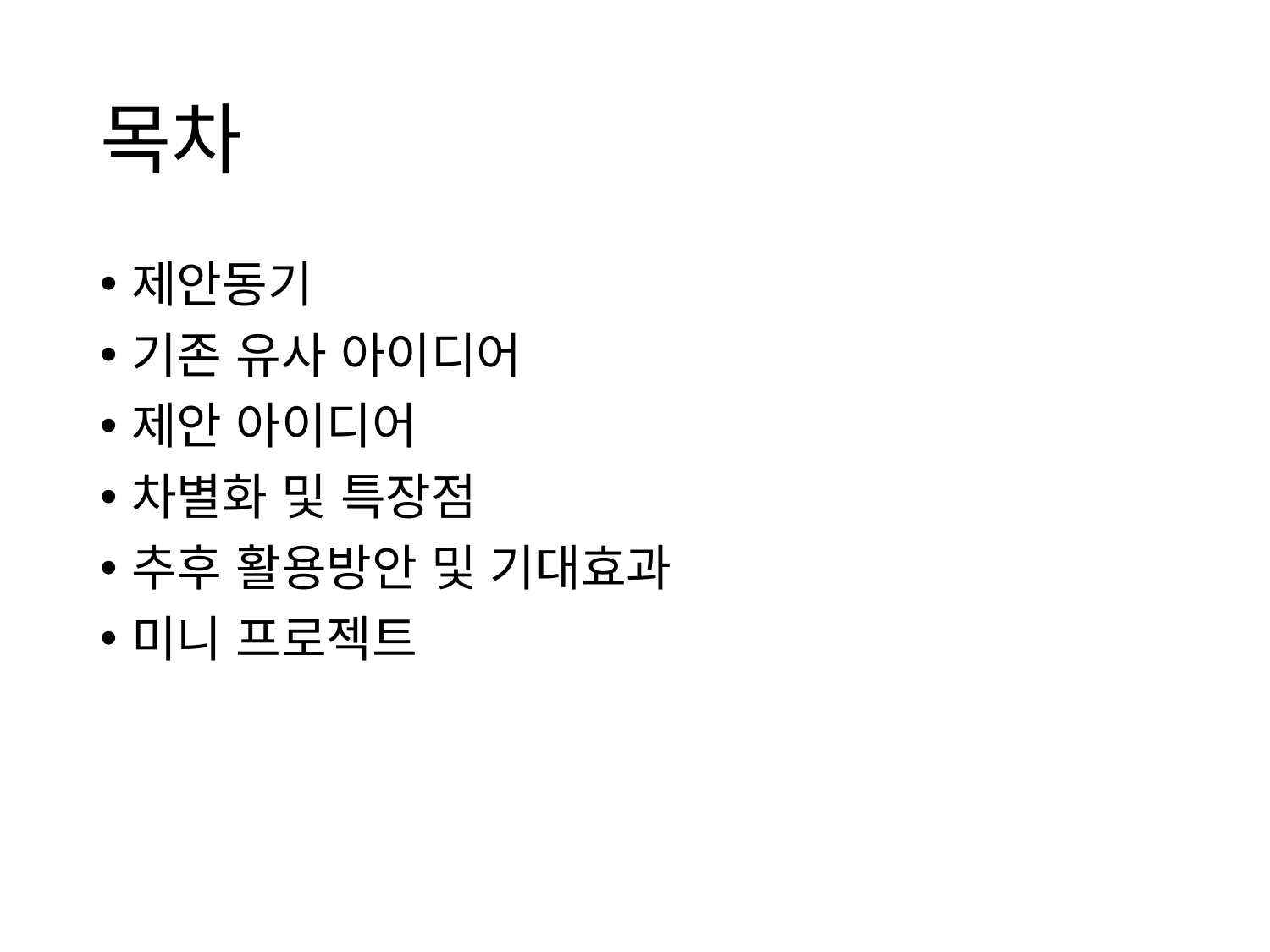

# 목차
제안동기
기존 유사 아이디어
제안 아이디어
차별화 및 특장점
추후 활용방안 및 기대효과
미니 프로젝트